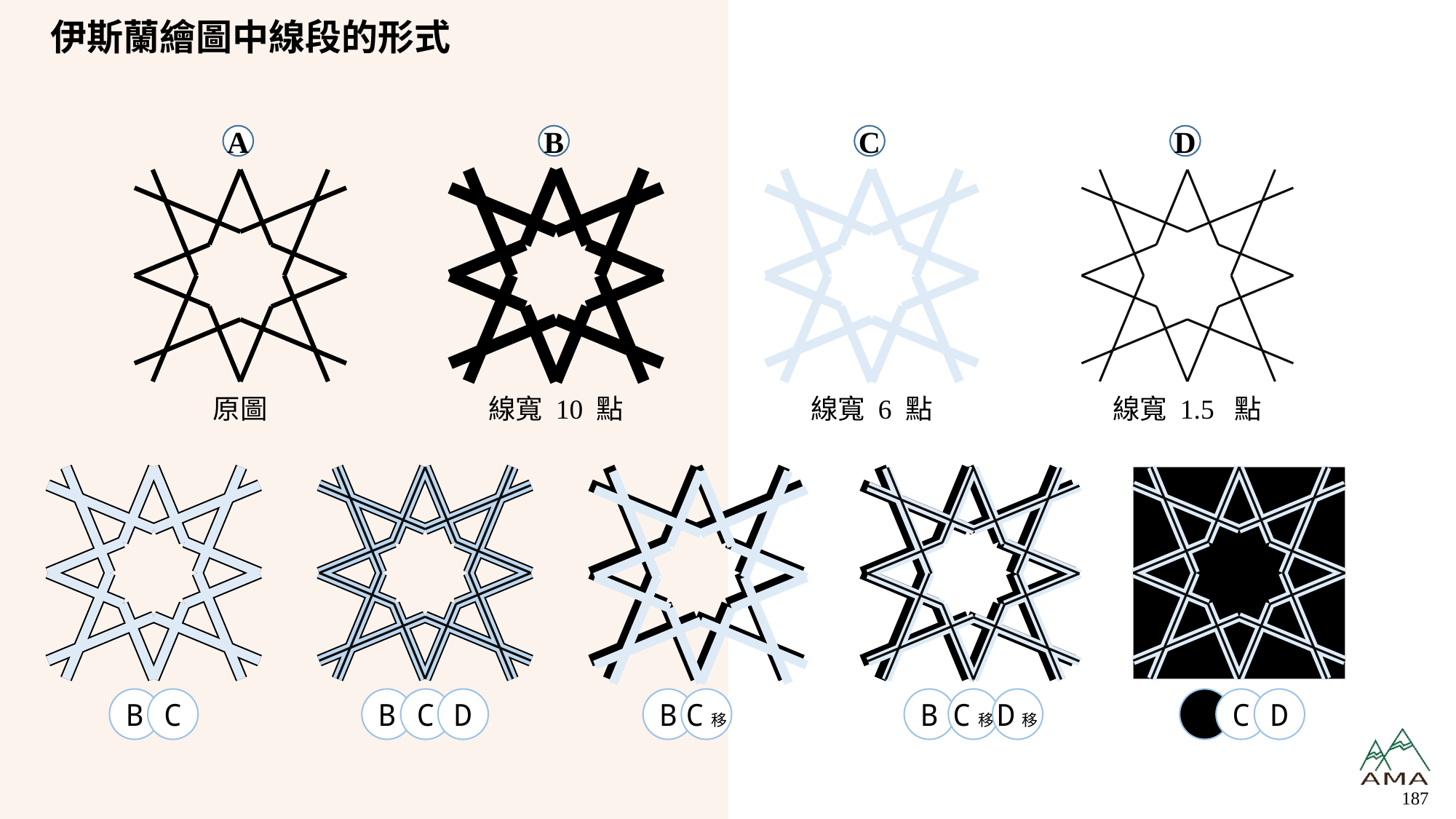

# 伊斯蘭繪圖中線段的形式
A
B
C
D
原圖
線寬 10 點
線寬 6 點
線寬 1.5  點

B
C
B
C
D
B
C移
B
C移
D移
C
C
D
187